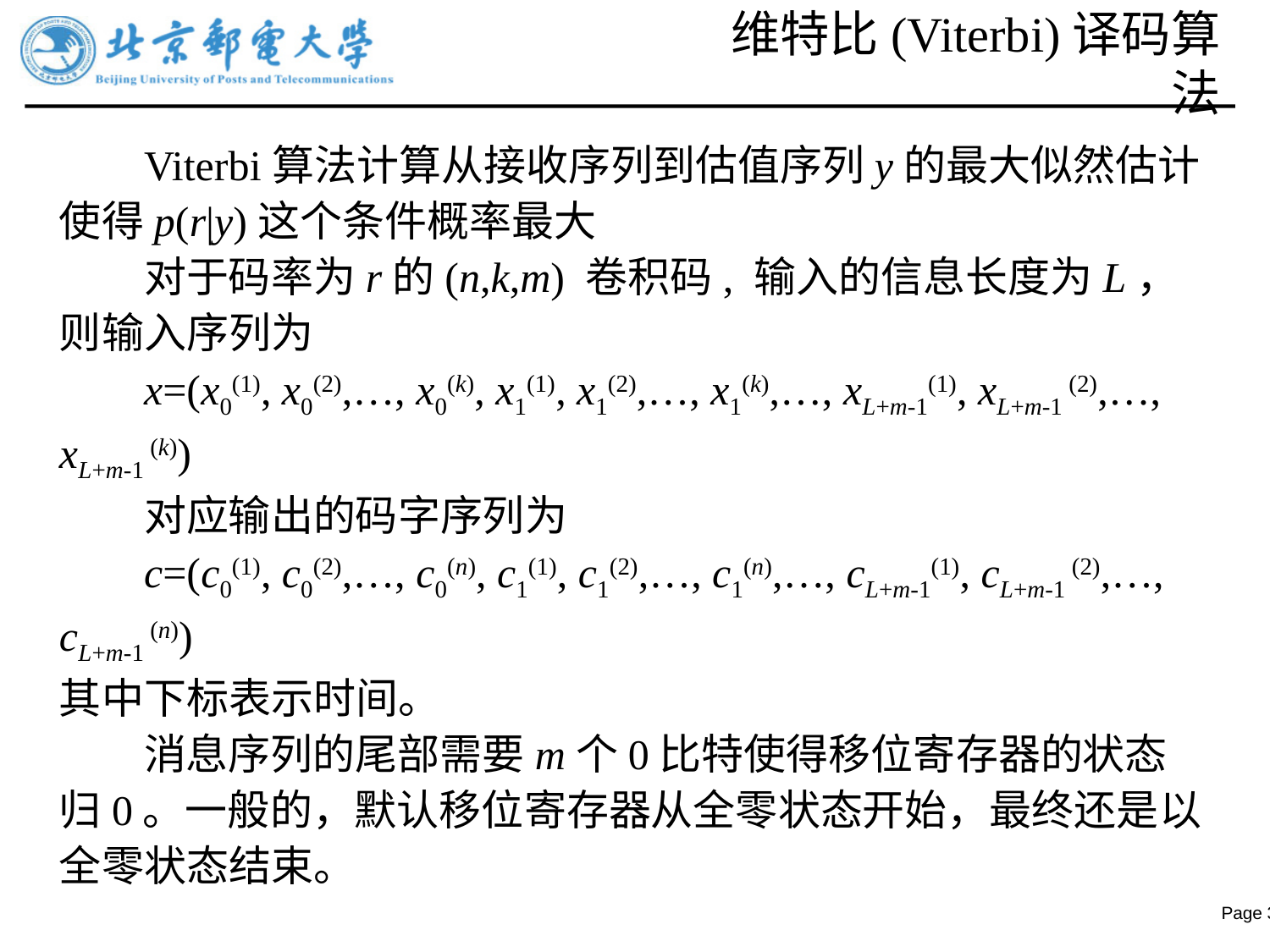

# 维特比(Viterbi)译码算法
Viterbi算法计算从接收序列到估值序列y的最大似然估计使得p(r|y)这个条件概率最大
对于码率为r的(n,k,m) 卷积码, 输入的信息长度为L，则输入序列为
x=(x0(1), x0(2),…, x0(k), x1(1), x1(2),…, x1(k),…, xL+m-1(1), xL+m-1 (2),…, xL+m-1 (k))
对应输出的码字序列为
c=(c0(1), c0(2),…, c0(n), c1(1), c1(2),…, c1(n),…, cL+m-1(1), cL+m-1 (2),…, cL+m-1 (n))
其中下标表示时间。
消息序列的尾部需要m个0比特使得移位寄存器的状态归0。一般的，默认移位寄存器从全零状态开始，最终还是以全零状态结束。